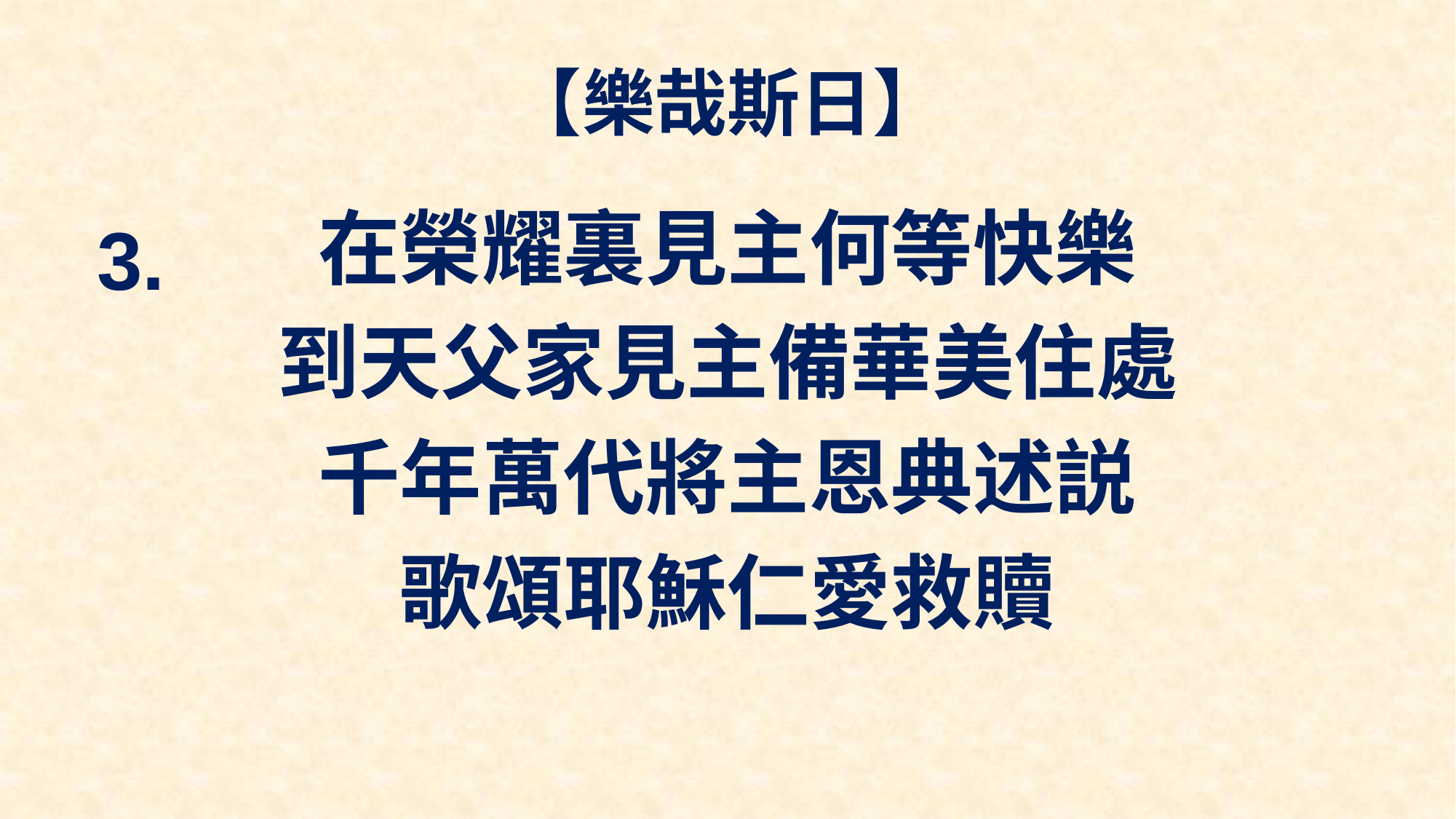

# 【樂哉斯日】
在榮耀裏見主何等快樂
到天父家見主備華美住處
千年萬代將主恩典述説
歌頌耶穌仁愛救贖
3.